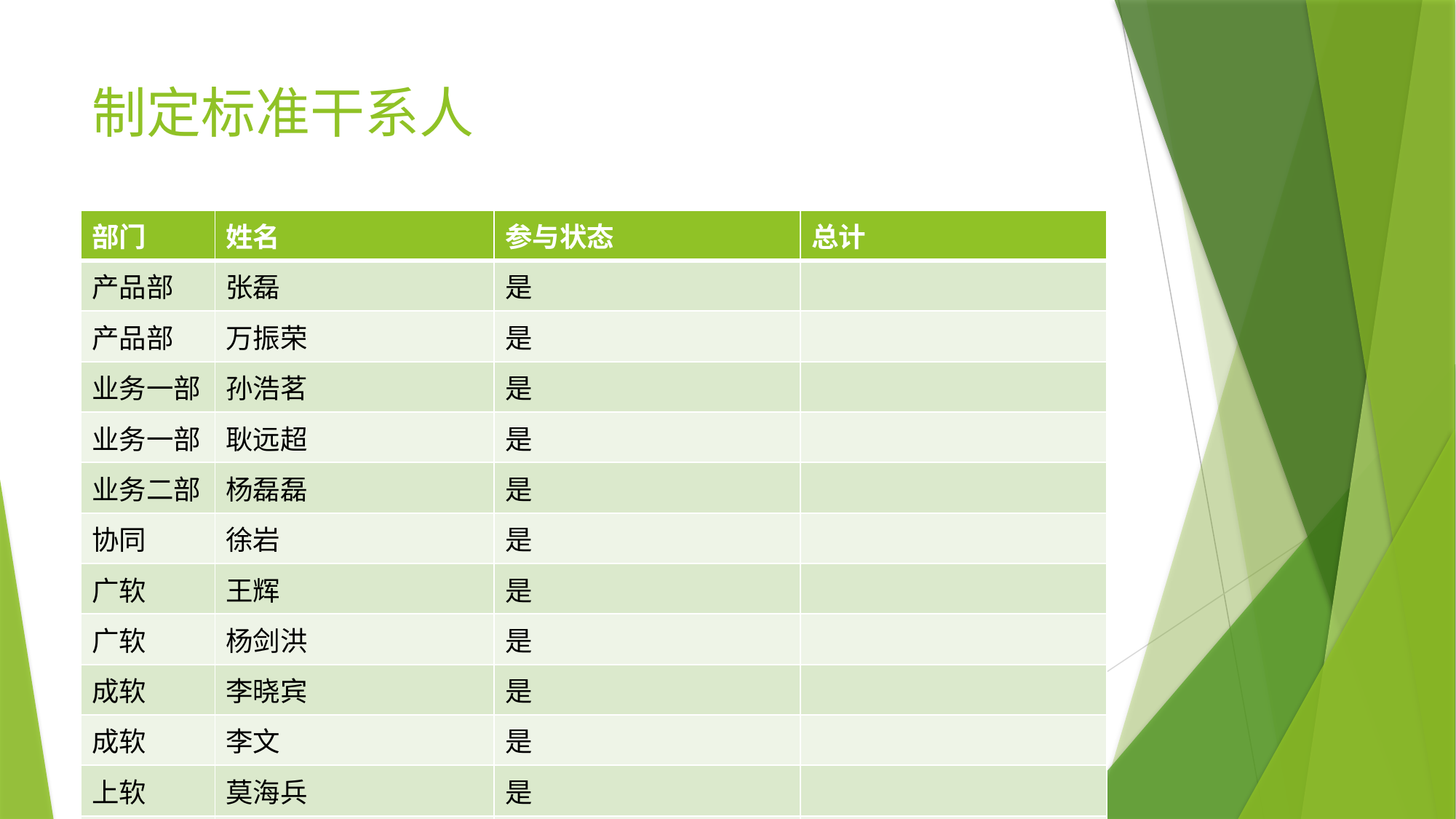

# 制定标准干系人
| 部门 | 姓名 | 参与状态 | 总计 |
| --- | --- | --- | --- |
| 产品部 | 张磊 | 是 |  |
| 产品部 | 万振荣 | 是 |  |
| 业务一部 | 孙浩茗 | 是 |  |
| 业务一部 | 耿远超 | 是 |  |
| 业务二部 | 杨磊磊 | 是 |  |
| 协同 | 徐岩 | 是 |  |
| 广软 | 王辉 | 是 |  |
| 广软 | 杨剑洪 | 是 |  |
| 成软 | 李晓宾 | 是 |  |
| 成软 | 李文 | 是 |  |
| 上软 | 莫海兵 | 是 |  |
|  |  |  | 11票 |